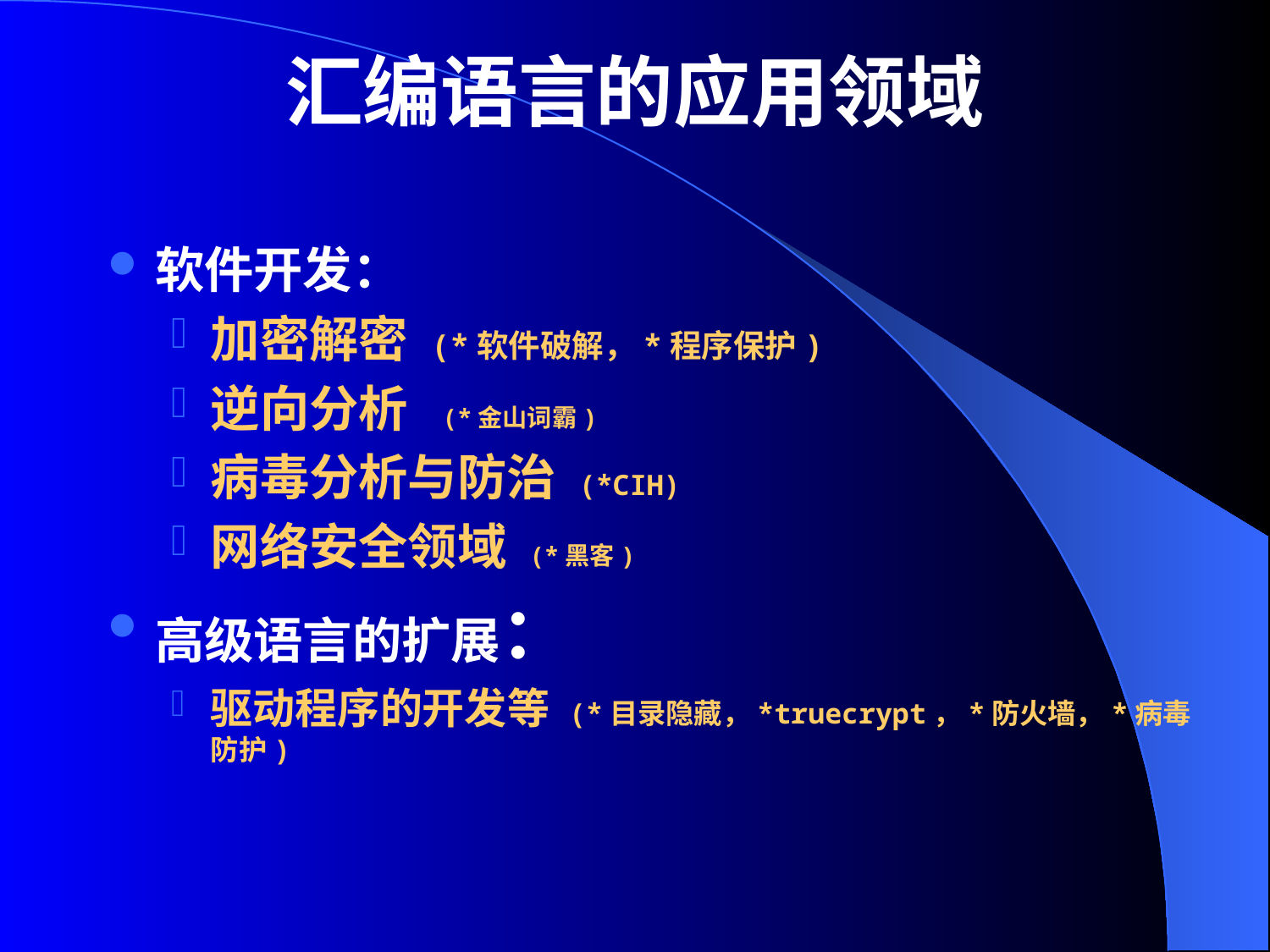

# 汇编语言的应用领域
软件开发：
加密解密 (*软件破解，*程序保护)
逆向分析  (*金山词霸)
病毒分析与防治 (*CIH)
网络安全领域 (*黑客)
高级语言的扩展：
驱动程序的开发等 (*目录隐藏，*truecrypt，*防火墙，*病毒防护)